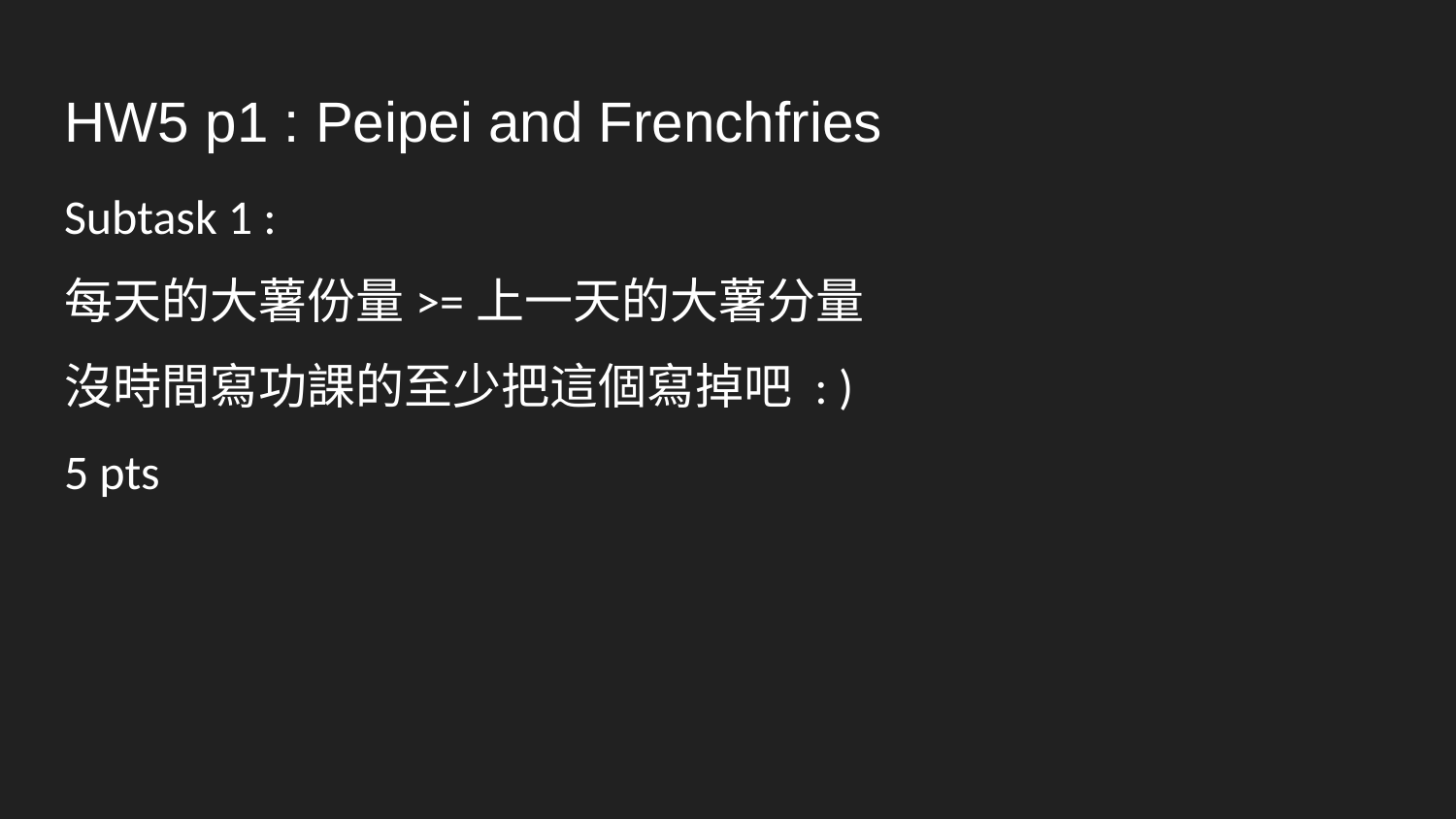

# HW5 p1 : Peipei and Frenchfries
Subtask 1 :
每天的大薯份量>=上一天的大薯分量
沒時間寫功課的至少把這個寫掉吧 : )
5 pts